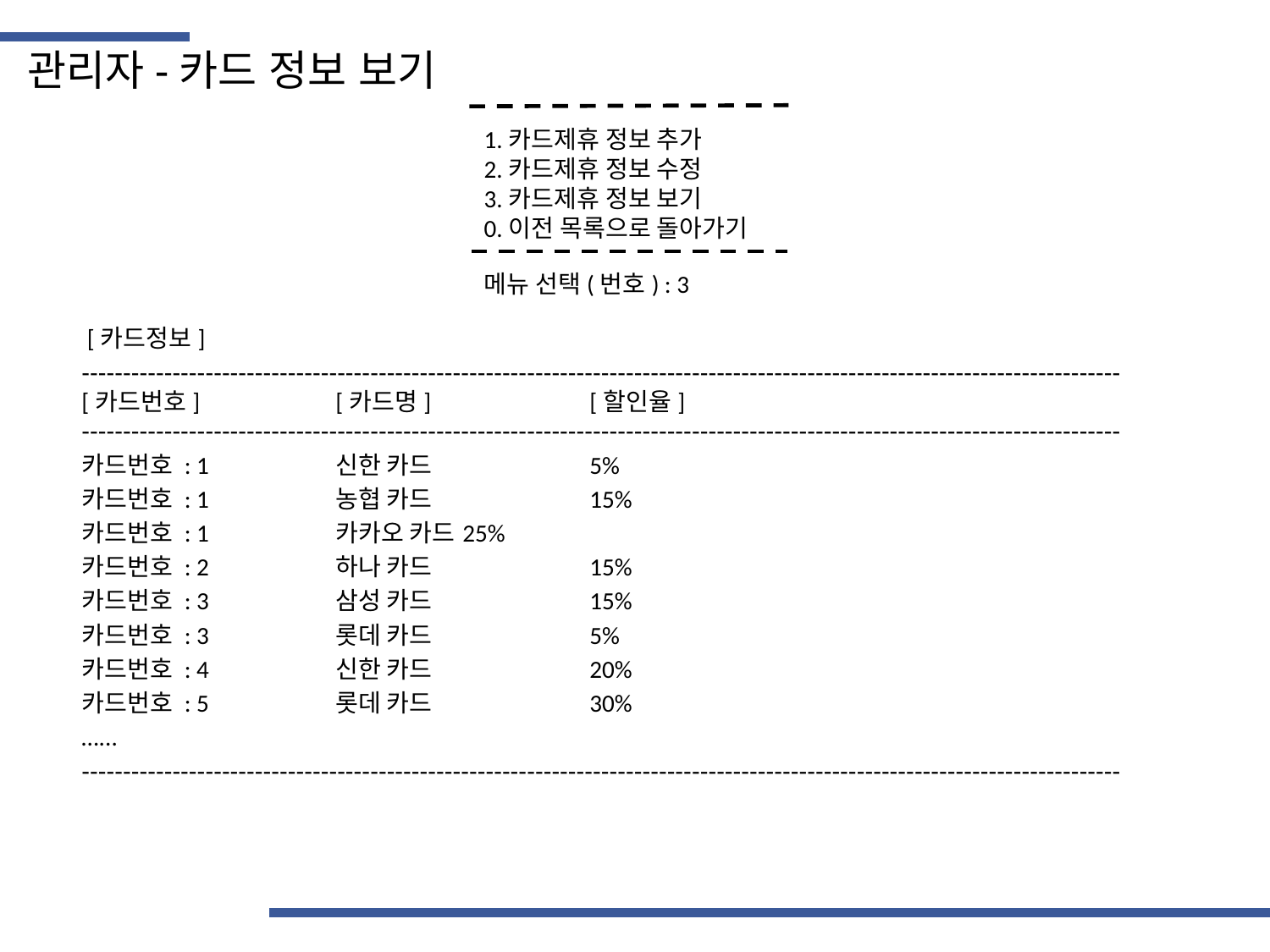

관리자-카드 정보 보기
1.카드제휴 정보 추가
2.카드제휴 정보 수정
3.카드제휴 정보 보기
0.이전 목록으로 돌아가기
메뉴 선택(번호) : 3
 [카드정보]
------------------------------------------------------------------------------------------------------------------------------
[카드번호]		[카드명]		[할인율]		------------------------------------------------------------------------------------------------------------------------------
카드번호 : 1	신한 카드		5%
카드번호 : 1	농협 카드		15%
카드번호 : 1	카카오 카드	25%
카드번호 : 2	하나 카드		15%
카드번호 : 3	삼성 카드		15%
카드번호 : 3	롯데 카드		5%
카드번호 : 4	신한 카드		20%
카드번호 : 5	롯데 카드		30%
…...
------------------------------------------------------------------------------------------------------------------------------